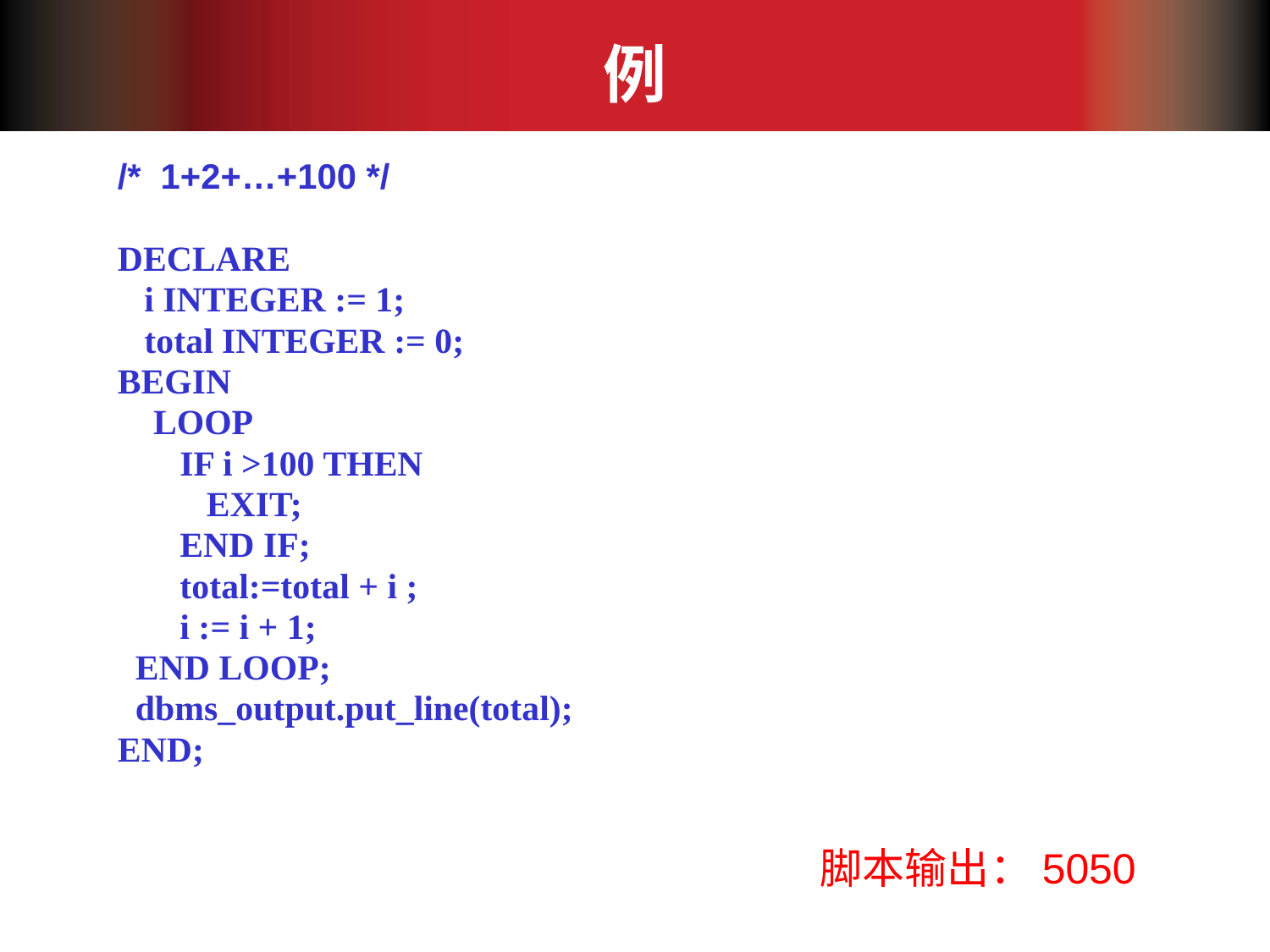

# 例
/*  1+2+…+100 */

DECLARE
   i INTEGER := 1;
   total INTEGER := 0;
BEGIN
    LOOP
       IF i >100 THEN
          EXIT;
       END IF;
       total:=total + i ;
       i := i + 1;
  END LOOP;
  dbms_output.put_line(total);
END;
脚本输出：5050